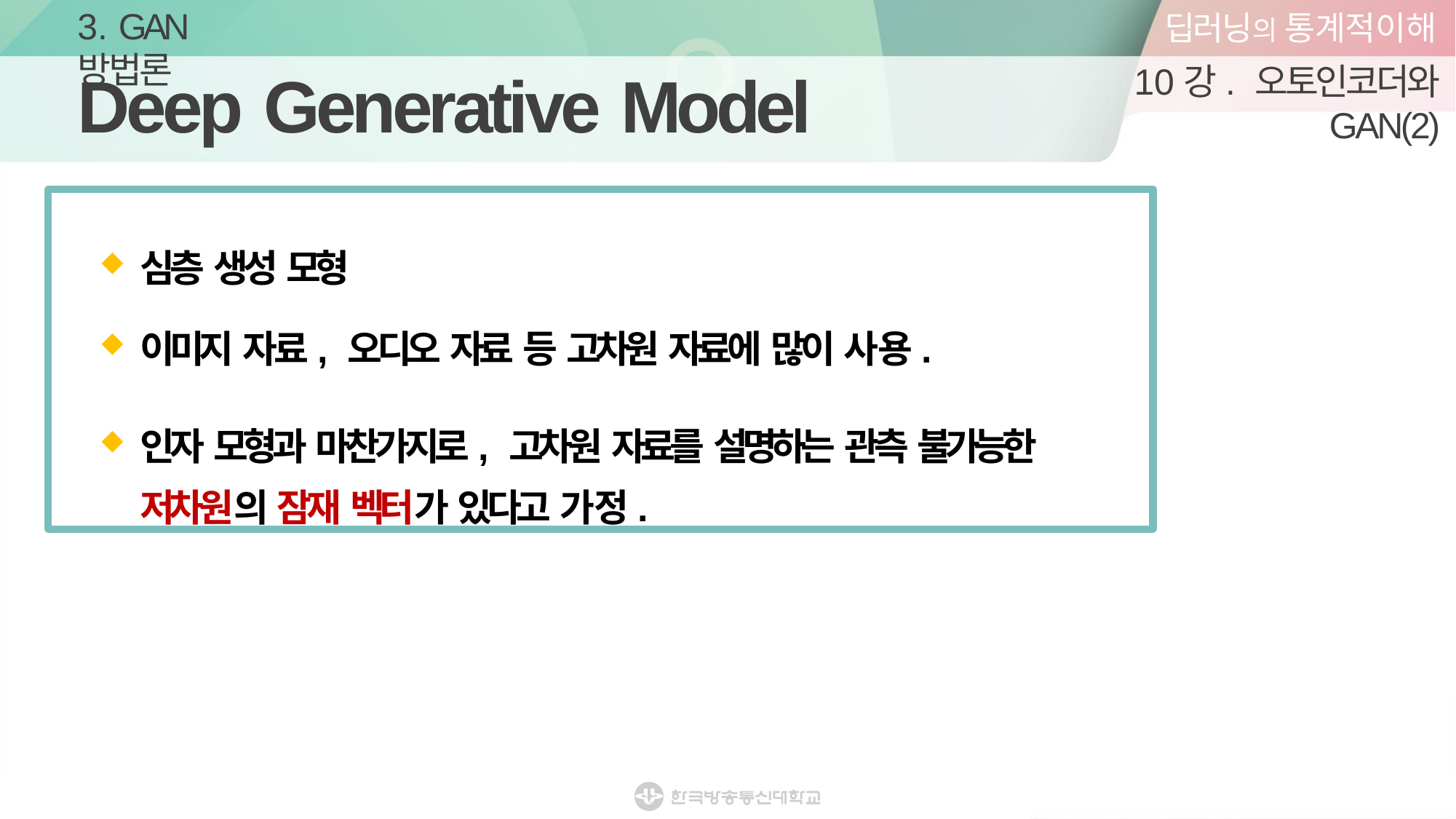

딥러닝의 통계적이해
10강. 오토인코더와 GAN(2)
3. GAN 방법론
# Deep Generative Model

심층 생성 모형

이미지 자료, 오디오 자료 등 고차원 자료에 많이 사용.
인자 모형과 마찬가지로, 고차원 자료를 설명하는 관측 불가능한 저차원의 잠재 벡터가 있다고 가정.